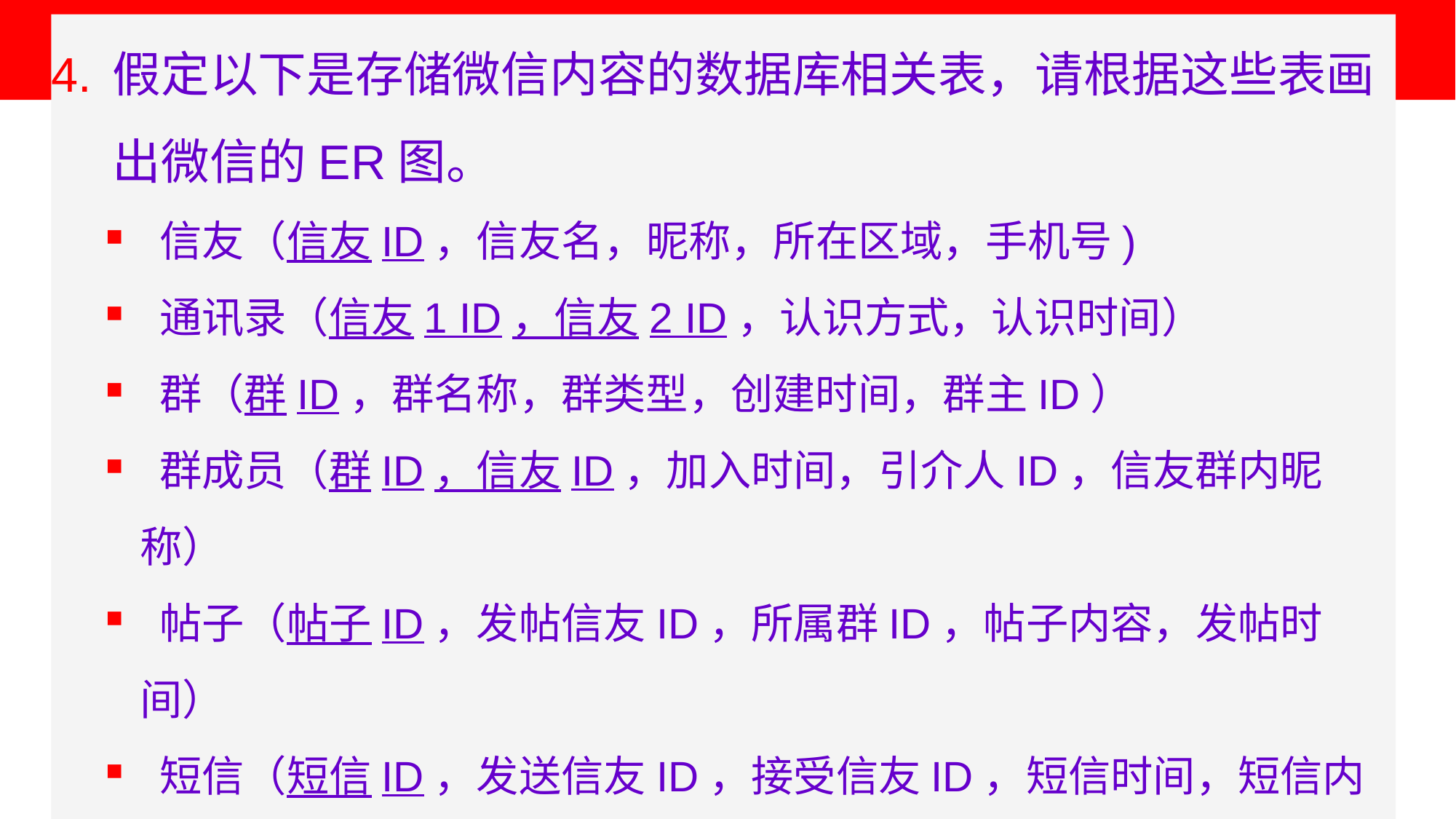

# 第二章 ER模型
假定以下是存储微信内容的数据库相关表，请根据这些表画出微信的ER图。
 信友（信友ID，信友名，昵称，所在区域，手机号)
 通讯录（信友1 ID，信友2 ID，认识方式，认识时间）
 群（群ID，群名称，群类型，创建时间，群主ID）
 群成员（群ID，信友ID，加入时间，引介人ID，信友群内昵称）
 帖子（帖子ID，发帖信友ID，所属群ID，帖子内容，发帖时间）
 短信（短信ID，发送信友ID，接受信友ID，短信时间，短信内容）